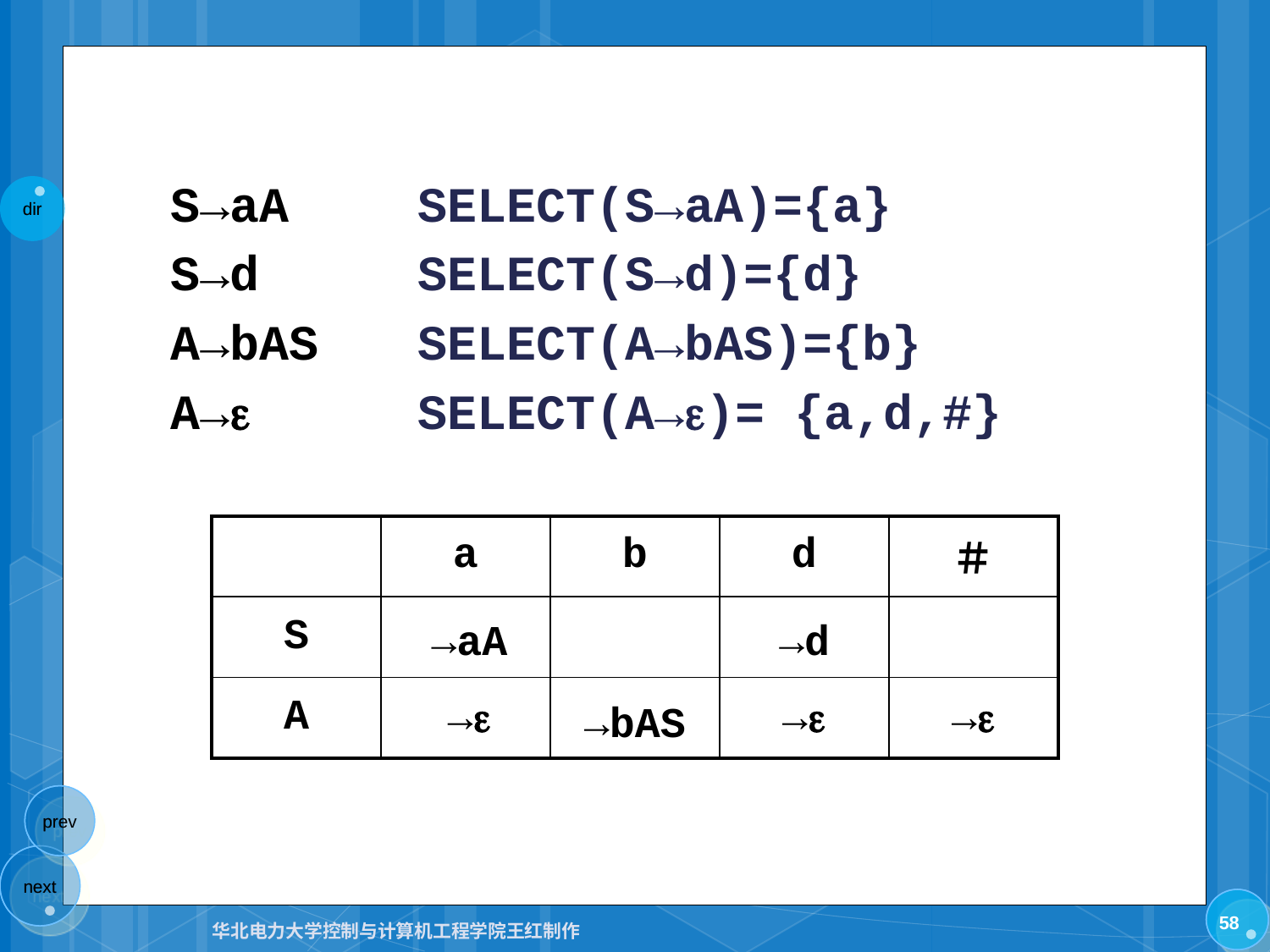

S→aA
S→d
A→bAS
A→ε
SELECT(S→aA)={a}
SELECT(S→d)={d}
SELECT(A→bAS)={b}
SELECT(A→ε)= {a,d,#}
|  | a | b | d | ＃ |
| --- | --- | --- | --- | --- |
| S |  |  |  |  |
| A |  |  |  |  |
→aA
→d
→ε
→ε
→ε
→bAS
58
华北电力大学控制与计算机工程学院王红制作